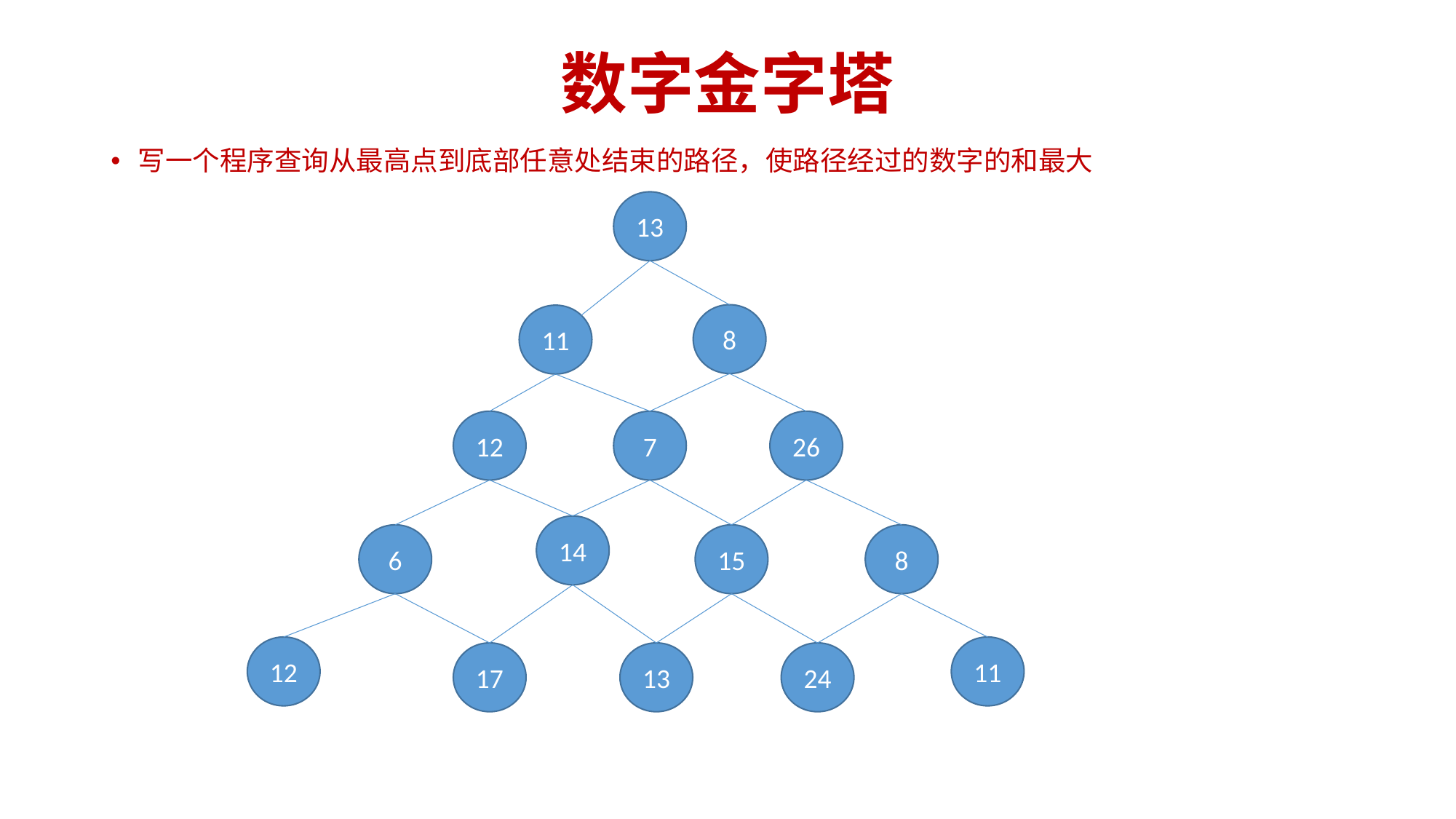

# 数字金字塔
写一个程序查询从最高点到底部任意处结束的路径，使路径经过的数字的和最大
13
8
11
12
7
26
14
6
15
8
12
11
17
13
24